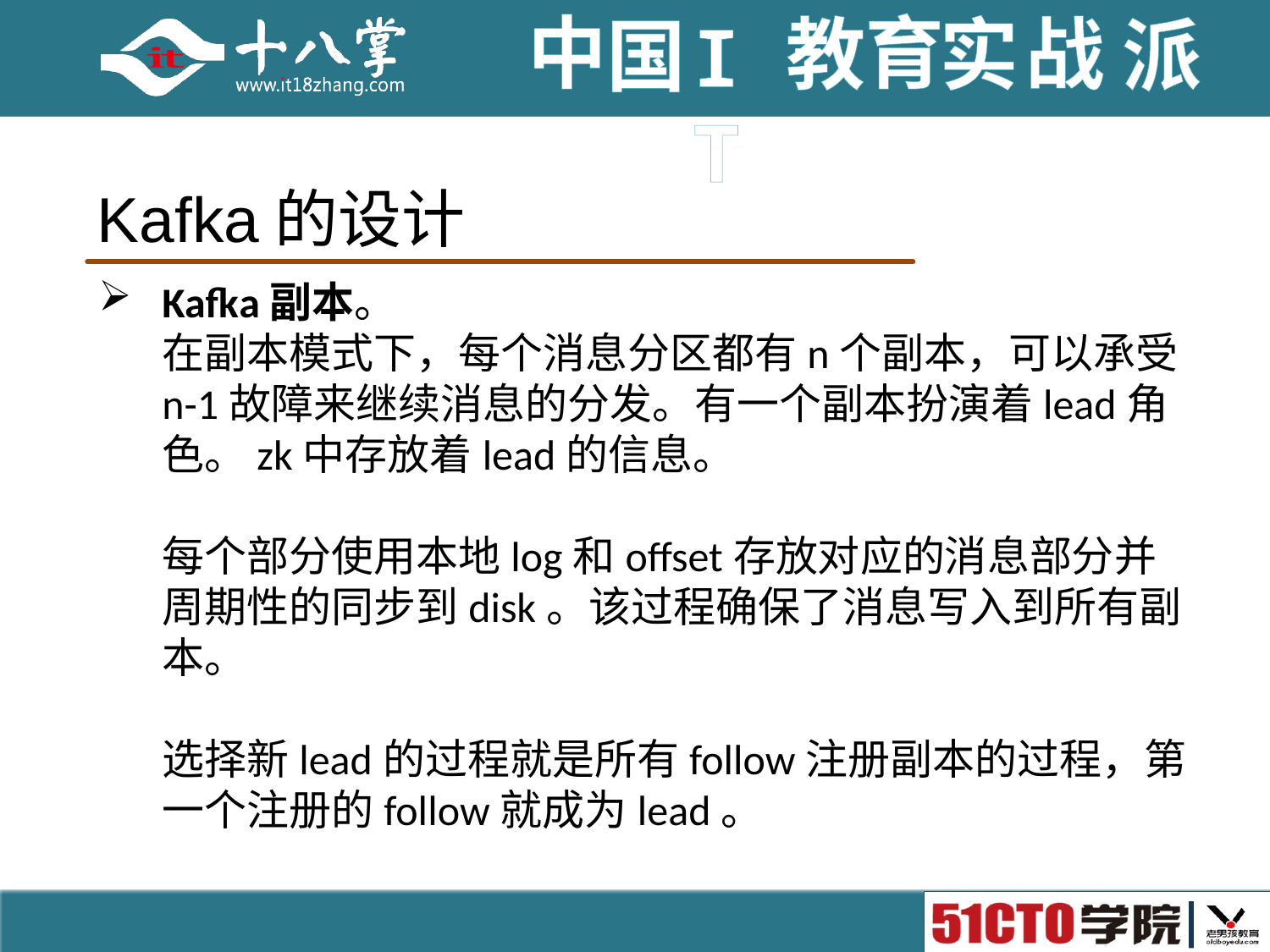

# Kafka的设计
Kafka副本。
在副本模式下，每个消息分区都有n个副本，可以承受n-1故障来继续消息的分发。有一个副本扮演着lead角色。zk中存放着lead的信息。
每个部分使用本地log和offset存放对应的消息部分并周期性的同步到disk。该过程确保了消息写入到所有副本。
选择新lead的过程就是所有follow注册副本的过程，第一个注册的follow就成为lead。